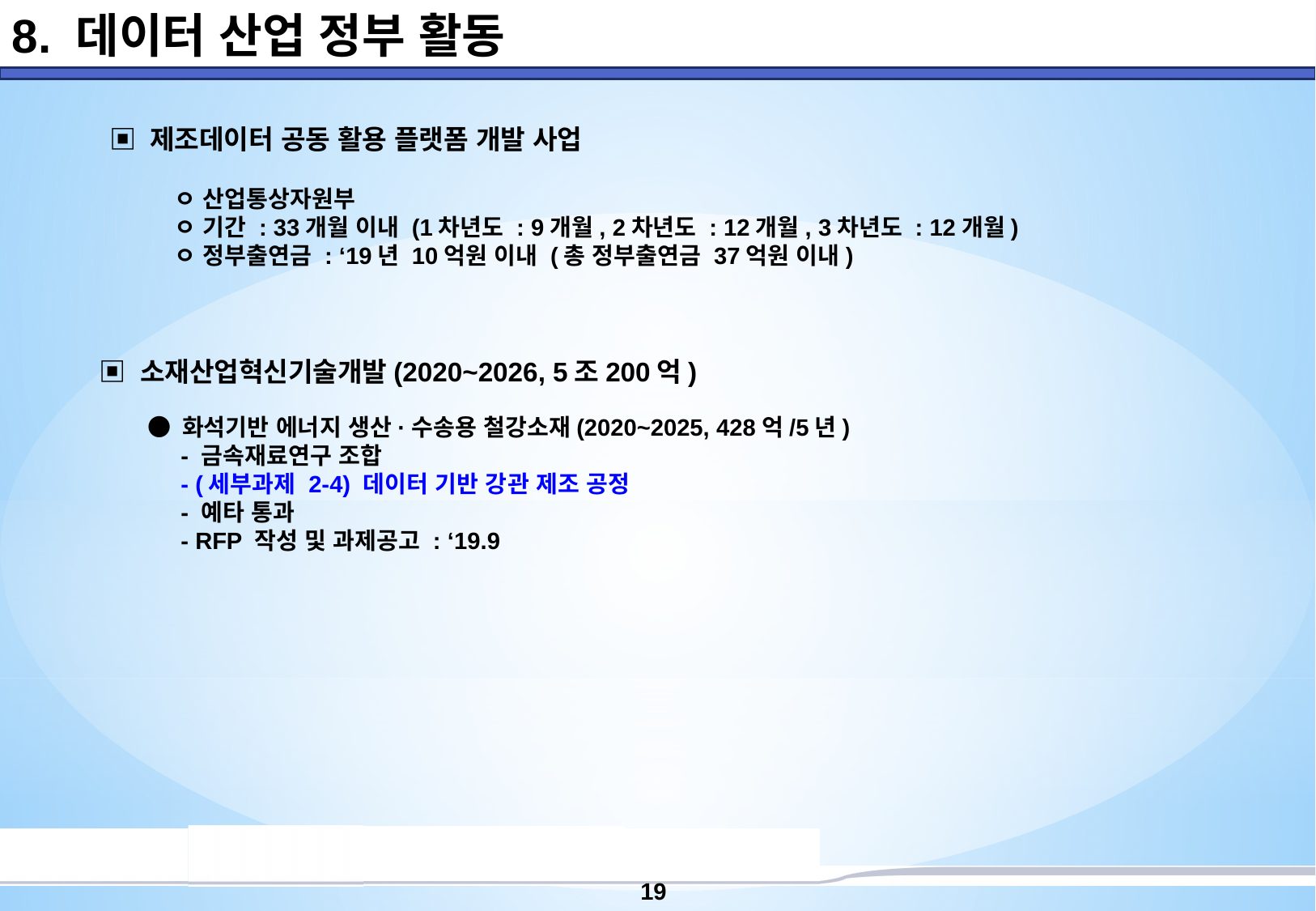

8. 데이터 산업 정부 활동

▣ 제조데이터 공동 활용 플랫폼 개발 사업
ㅇ 산업통상자원부
ㅇ 기간 : 33개월 이내 (1차년도 : 9개월, 2차년도 : 12개월, 3차년도 : 12개월)
ㅇ 정부출연금 : ‘19년 10억원 이내 (총 정부출연금 37억원 이내)

▣ 소재산업혁신기술개발(2020~2026, 5조200억)
● 화석기반 에너지 생산·수송용 철강소재(2020~2025, 428억/5년)
     - 금속재료연구 조합
     - (세부과제 2-4) 데이터 기반 강관 제조 공정
     - 예타 통과
     - RFP 작성 및 과제공고 : ‘19.9